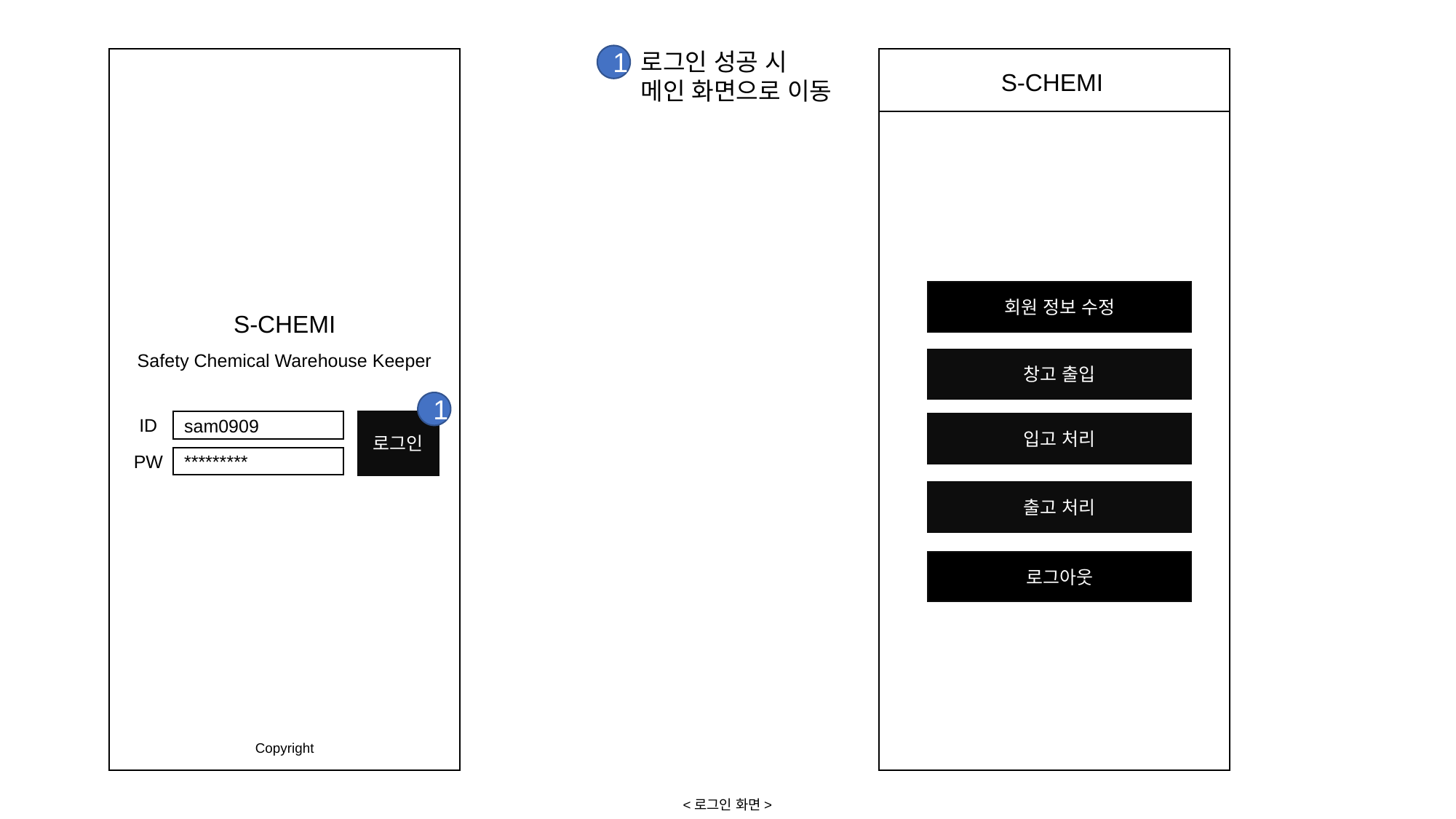

로그인 성공 시
메인 화면으로 이동
1

S-CHEMI
회원 정보 수정
S-CHEMI
Safety Chemical Warehouse Keeper
창고 출입
1
ID
sam0909
로그인
입고 처리
PW
*********
출고 처리
로그아웃
Copyright
<로그인 화면>